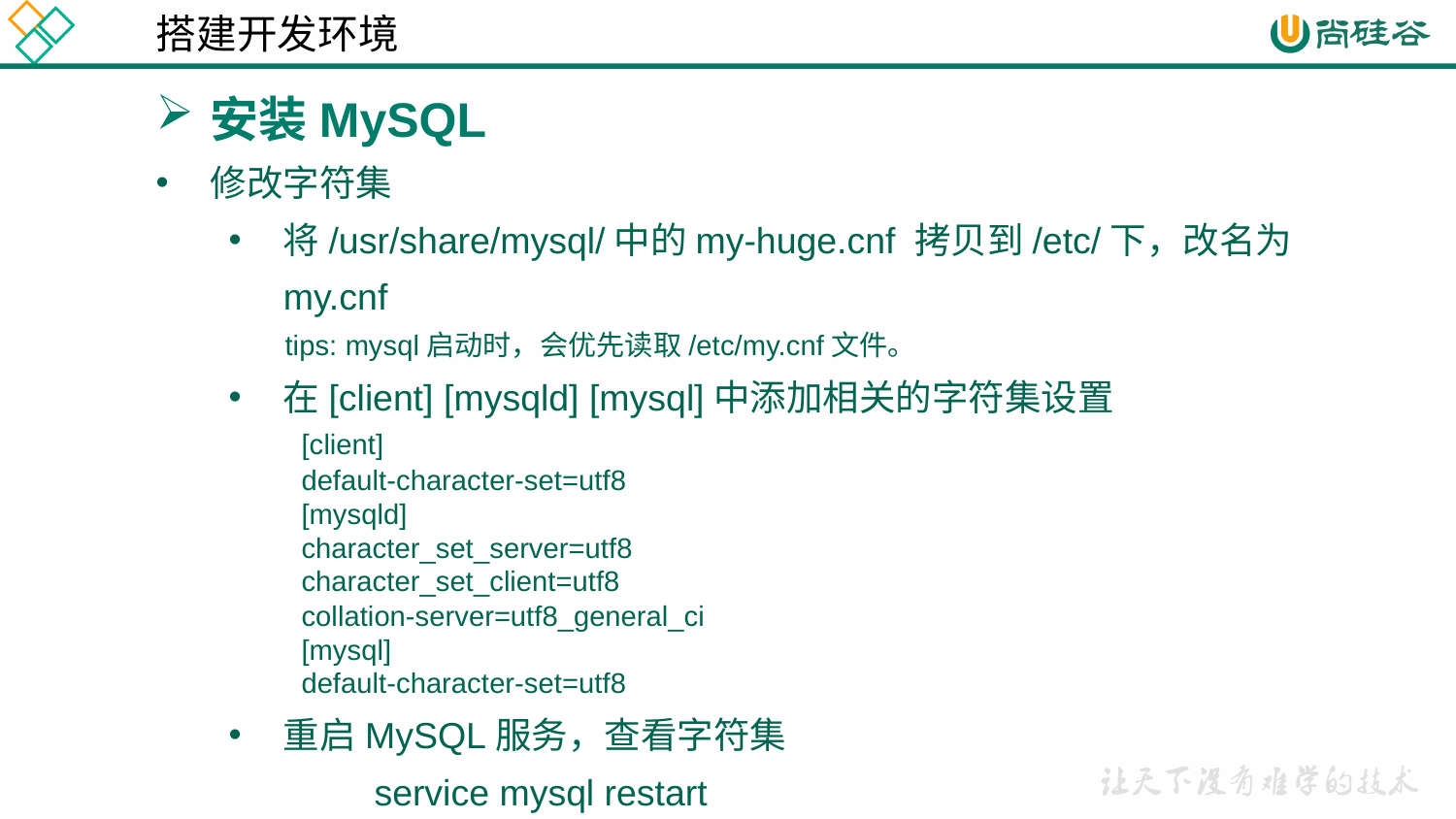

搭建开发环境
安装MySQL
修改字符集
将/usr/share/mysql/中的my-huge.cnf 拷贝到/etc/下，改名为my.cnf
       tips: mysql启动时，会优先读取/etc/my.cnf文件。
在[client] [mysqld] [mysql]中添加相关的字符集设置
      	[client]
default-character-set=utf8
[mysqld]
character_set_server=utf8
character_set_client=utf8
collation-server=utf8_general_ci
[mysql]
default-character-set=utf8
重启MySQL服务，查看字符集
	service mysql restart